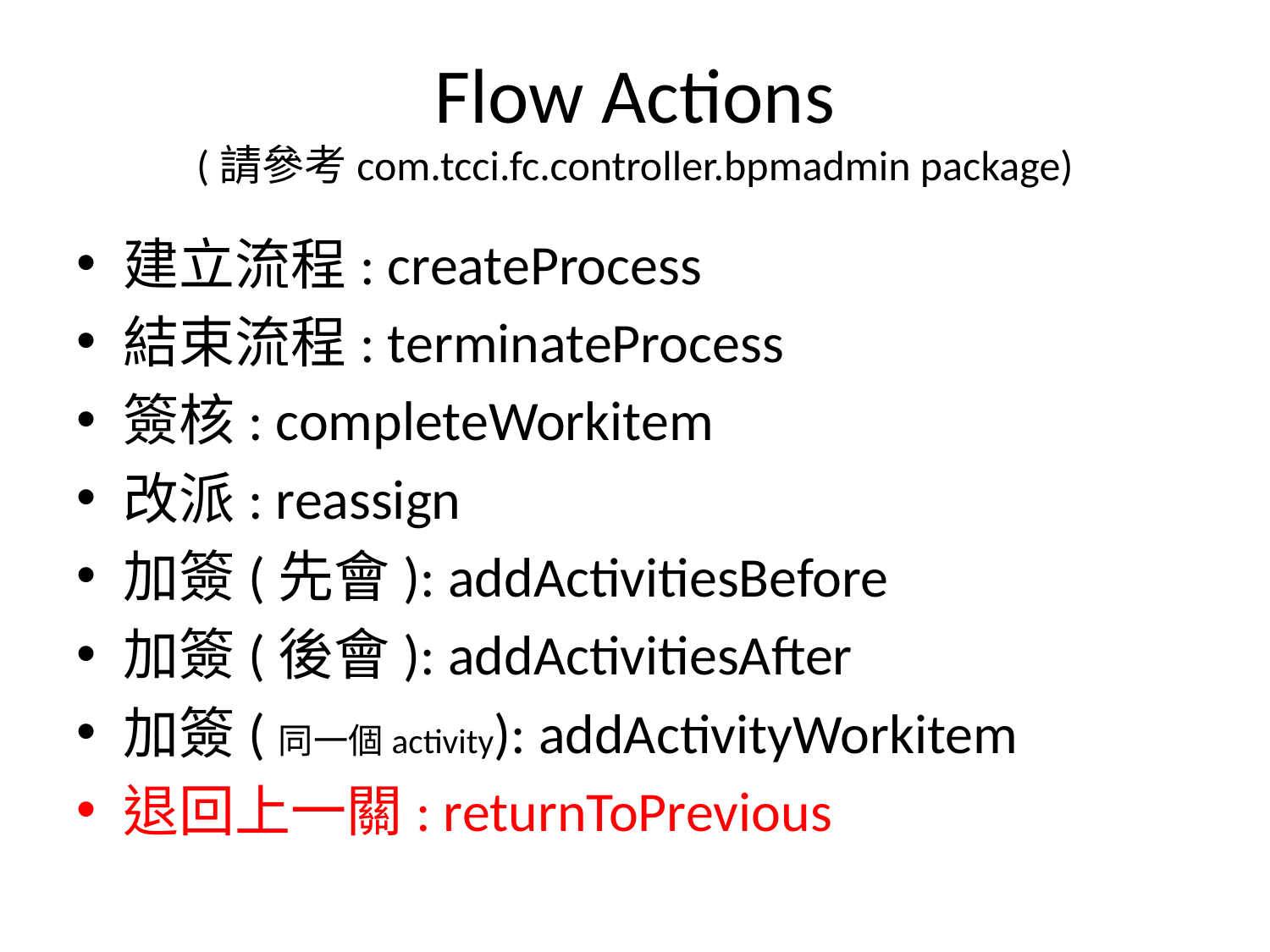

# Flow Actions (請參考com.tcci.fc.controller.bpmadmin package)
建立流程: createProcess
結束流程: terminateProcess
簽核: completeWorkitem
改派: reassign
加簽(先會): addActivitiesBefore
加簽(後會): addActivitiesAfter
加簽(同一個activity): addActivityWorkitem
退回上一關: returnToPrevious